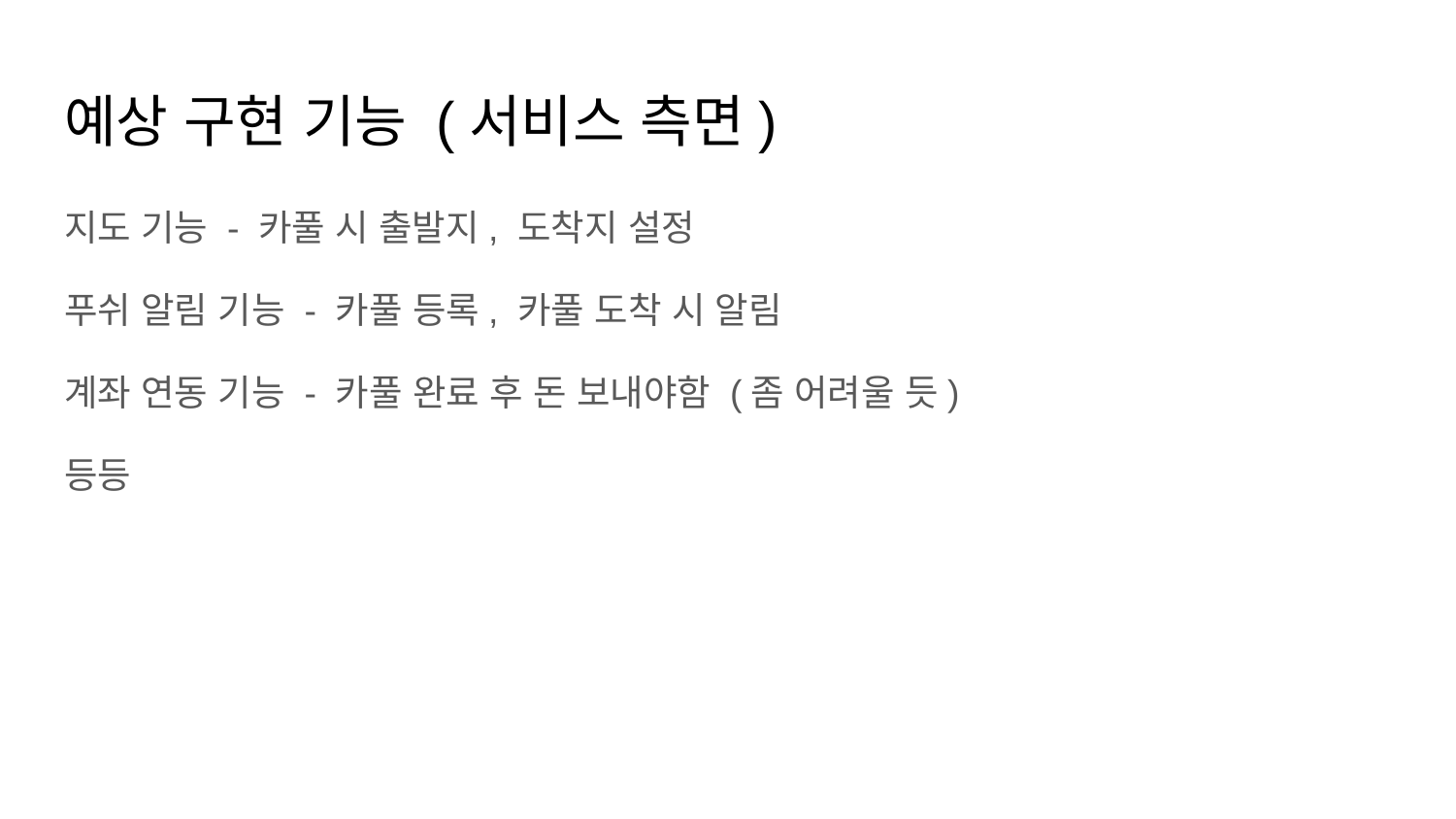

# 예상 구현 기능 (서비스 측면)
지도 기능 - 카풀 시 출발지, 도착지 설정
푸쉬 알림 기능 - 카풀 등록, 카풀 도착 시 알림
계좌 연동 기능 - 카풀 완료 후 돈 보내야함 (좀 어려울 듯)
등등